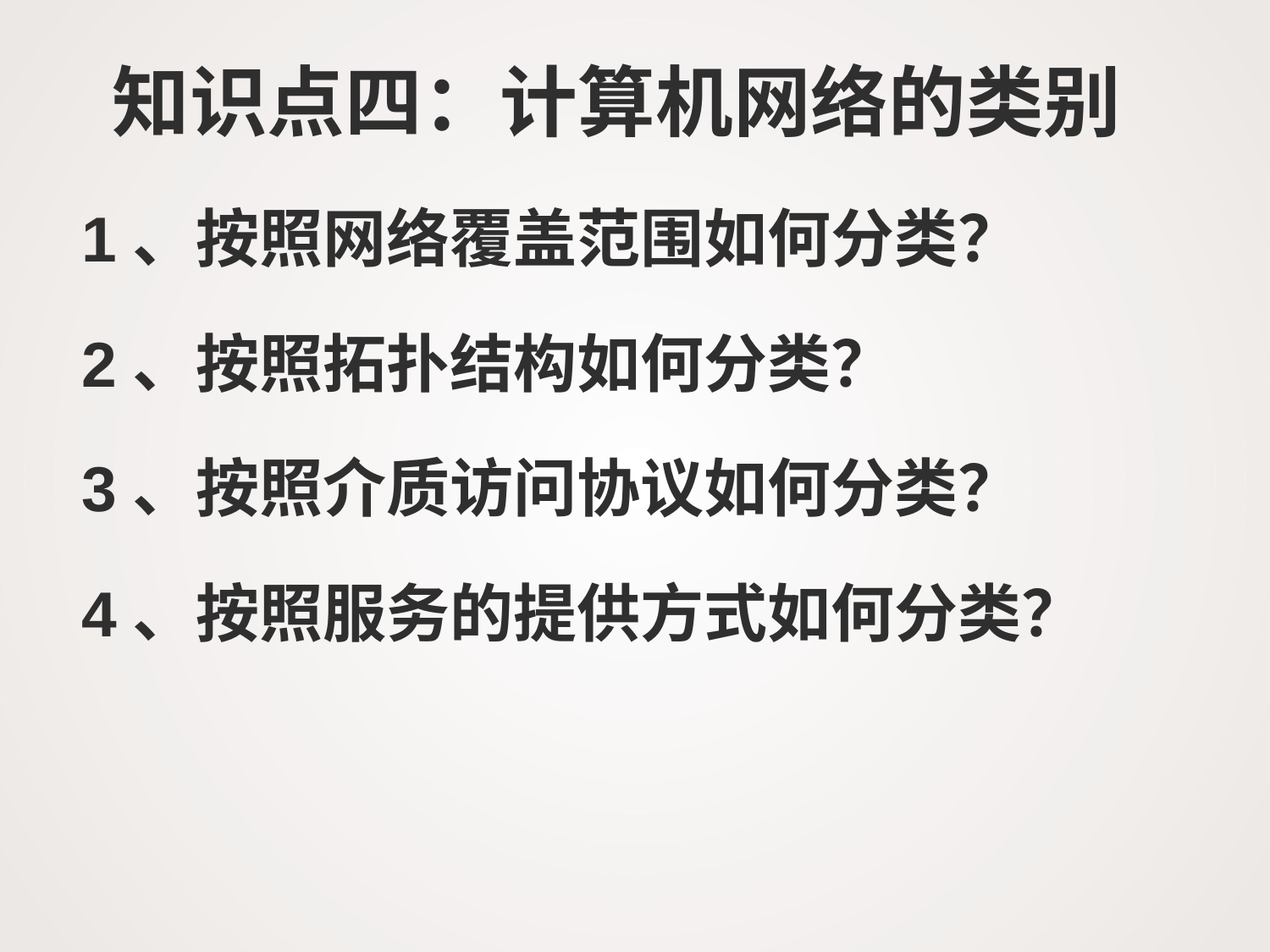

知识点四：计算机网络的类别
1、按照网络覆盖范围如何分类？
2、按照拓扑结构如何分类？
3、按照介质访问协议如何分类？
4、按照服务的提供方式如何分类？